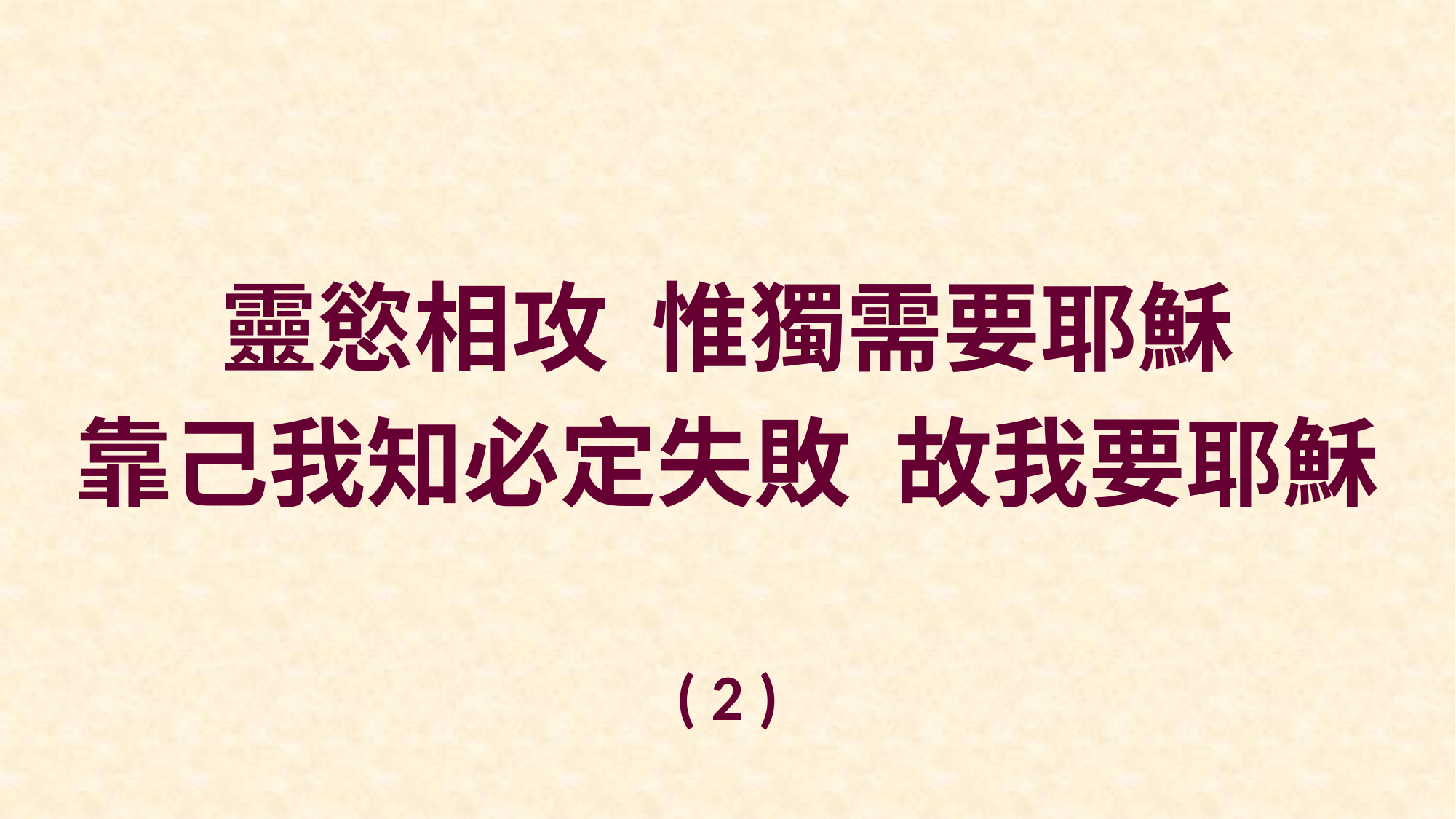

靈慾相攻  惟獨需要耶穌
靠己我知必定失敗  故我要耶穌
( 2 )